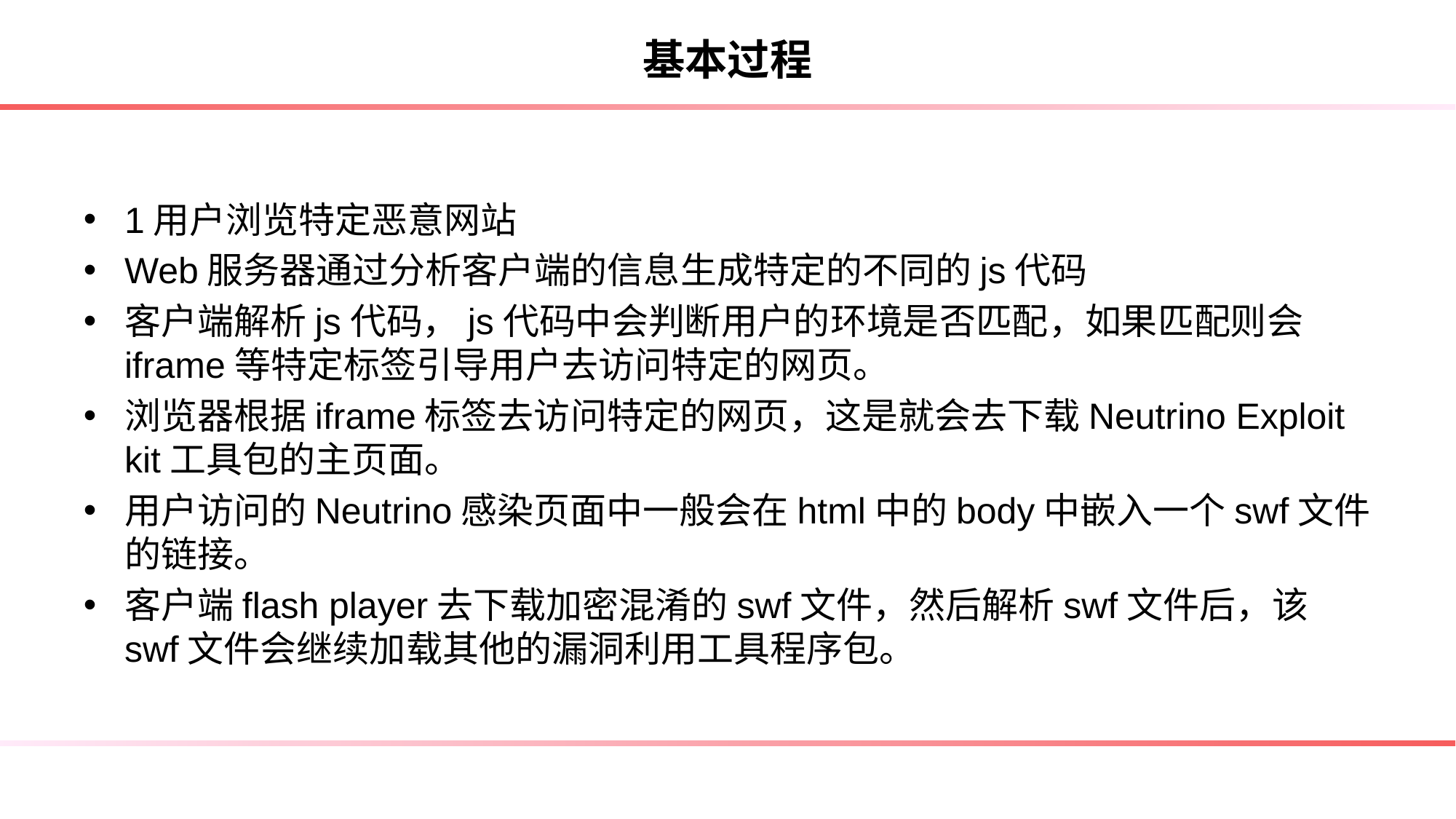

# 基本过程
1用户浏览特定恶意网站
Web服务器通过分析客户端的信息生成特定的不同的js代码
客户端解析js代码，js代码中会判断用户的环境是否匹配，如果匹配则会iframe等特定标签引导用户去访问特定的网页。
浏览器根据iframe标签去访问特定的网页，这是就会去下载Neutrino Exploit kit工具包的主页面。
用户访问的Neutrino感染页面中一般会在html中的body中嵌入一个swf文件的链接。
客户端flash player去下载加密混淆的swf文件，然后解析swf文件后，该swf文件会继续加载其他的漏洞利用工具程序包。